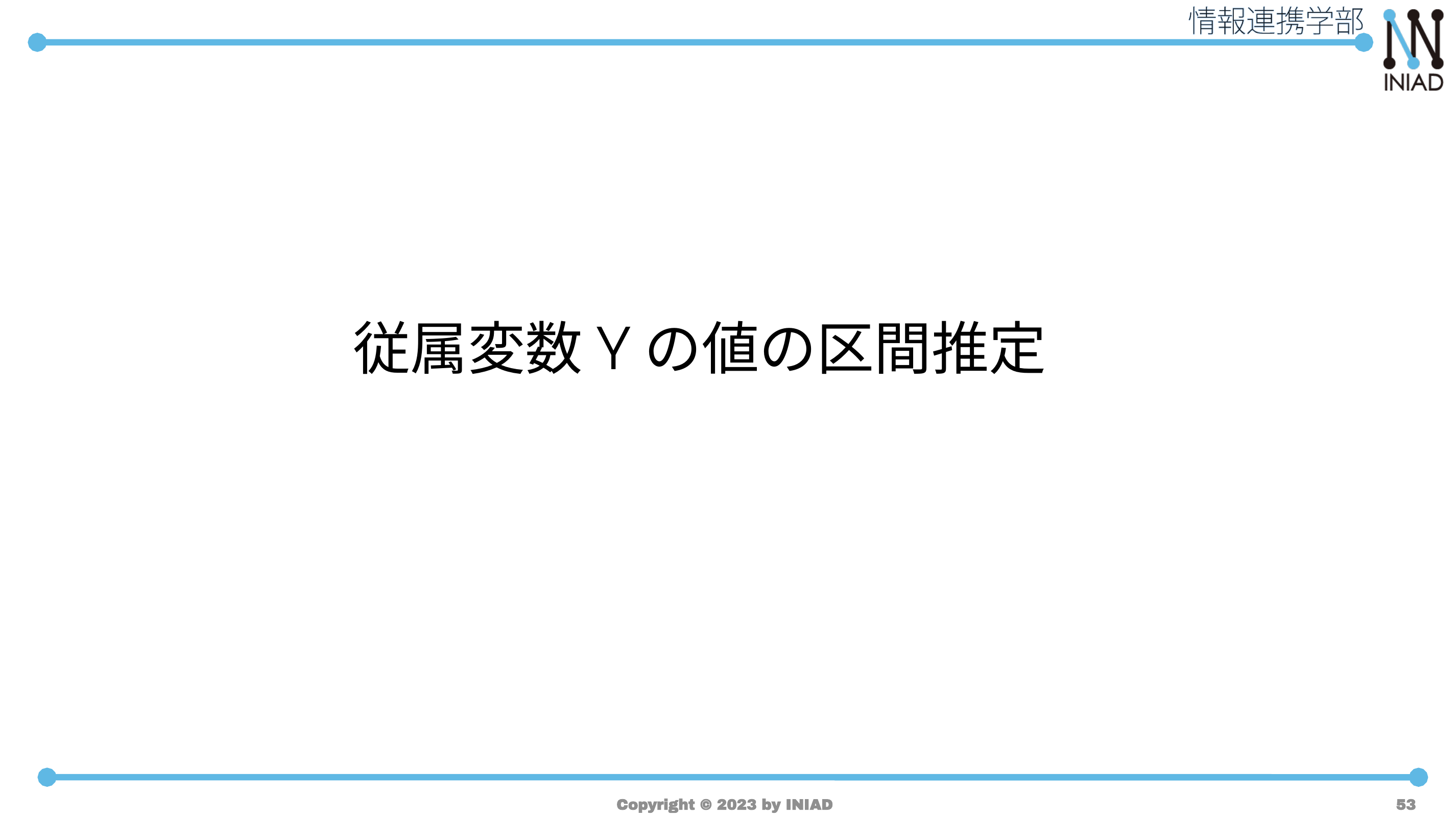

# 従属変数Yの値の区間推定
Copyright © 2023 by INIAD
53